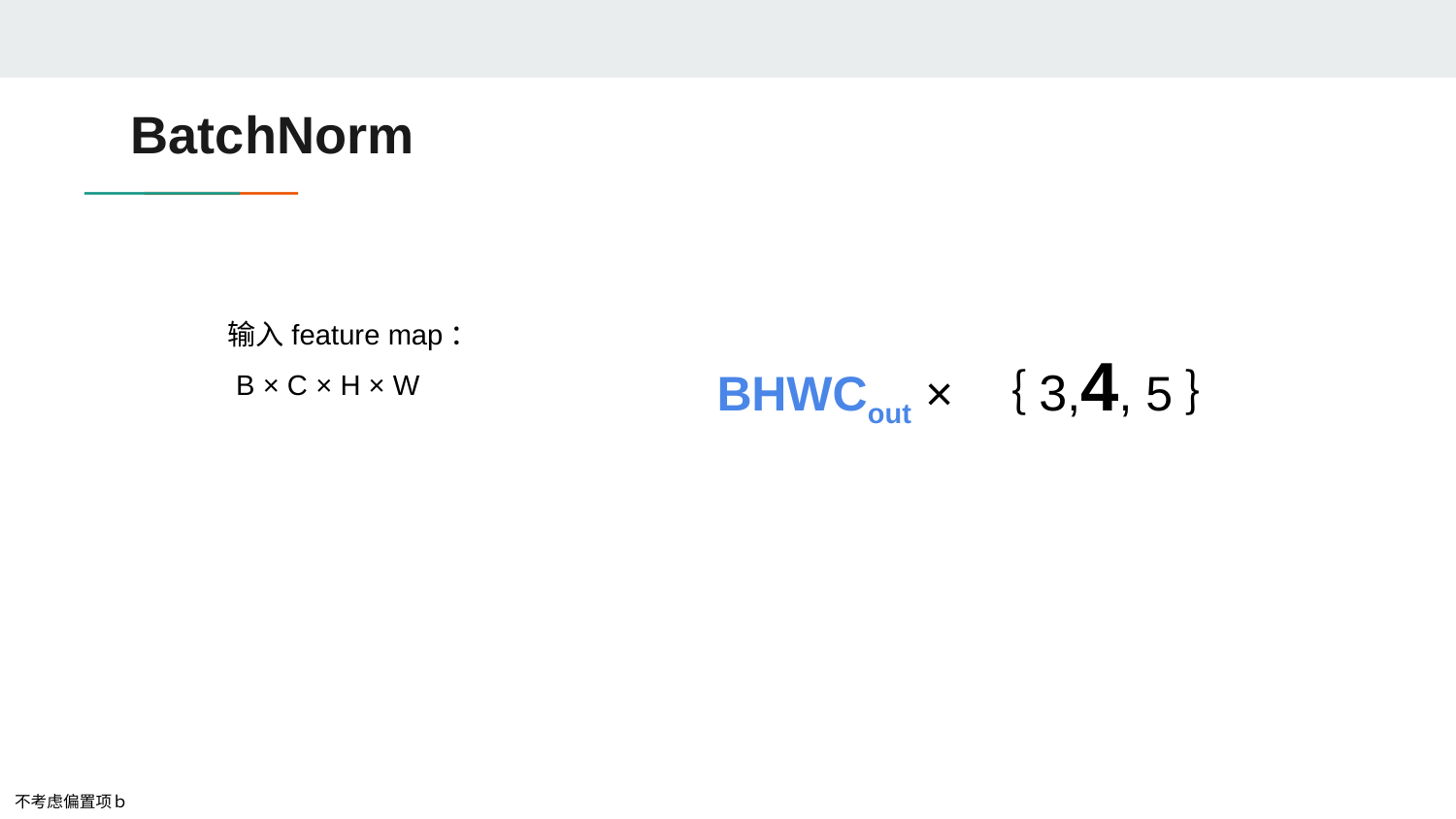

# BatchNorm
   BHWCout × ｛3,4, 5｝
输入feature map：
 B × C × H × W

不考虑偏置项ｂ